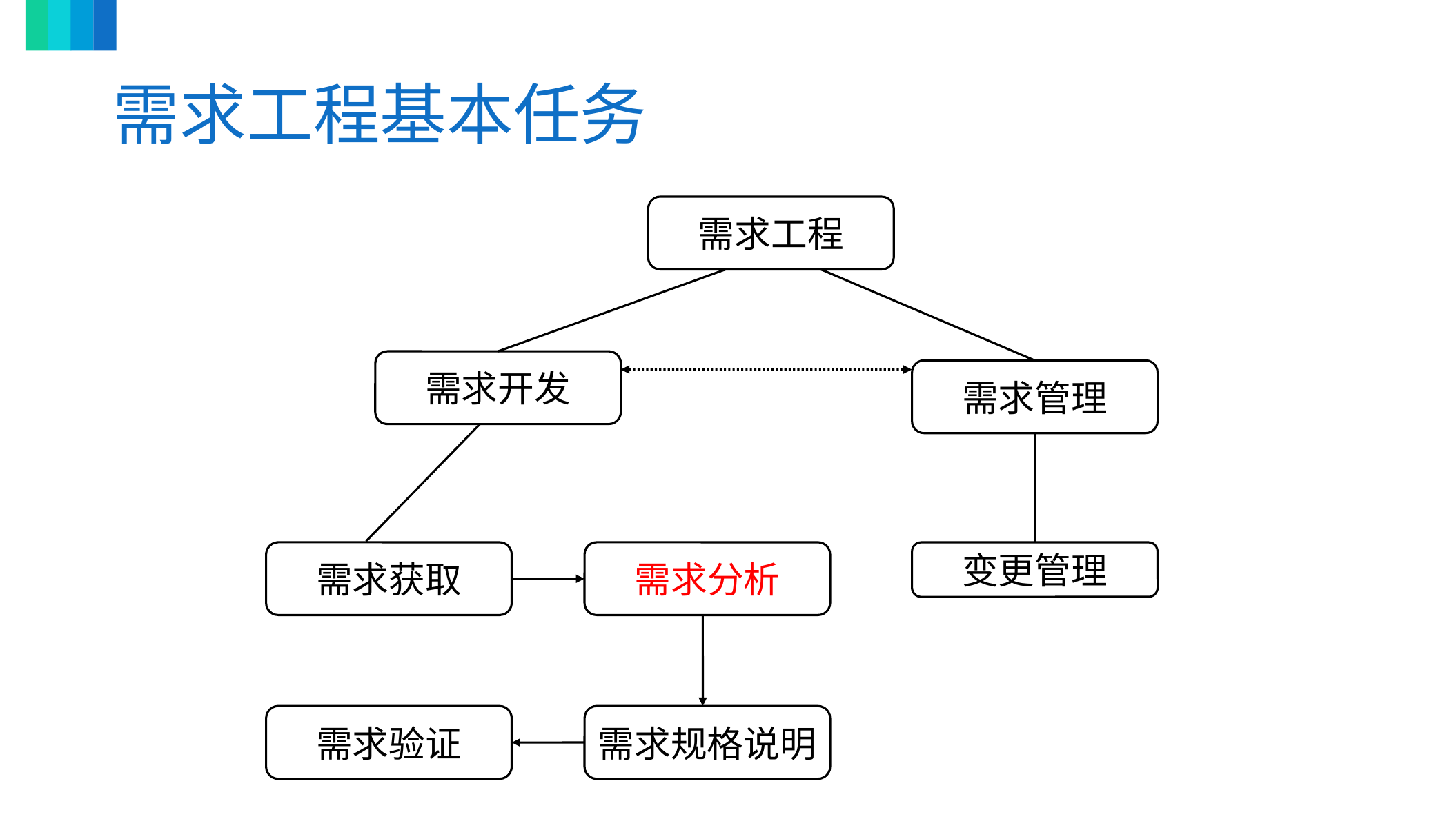

# 需求工程基本任务
需求工程
需求开发
需求管理

需求获取
需求分析
变更管理

需求验证
需求规格说明